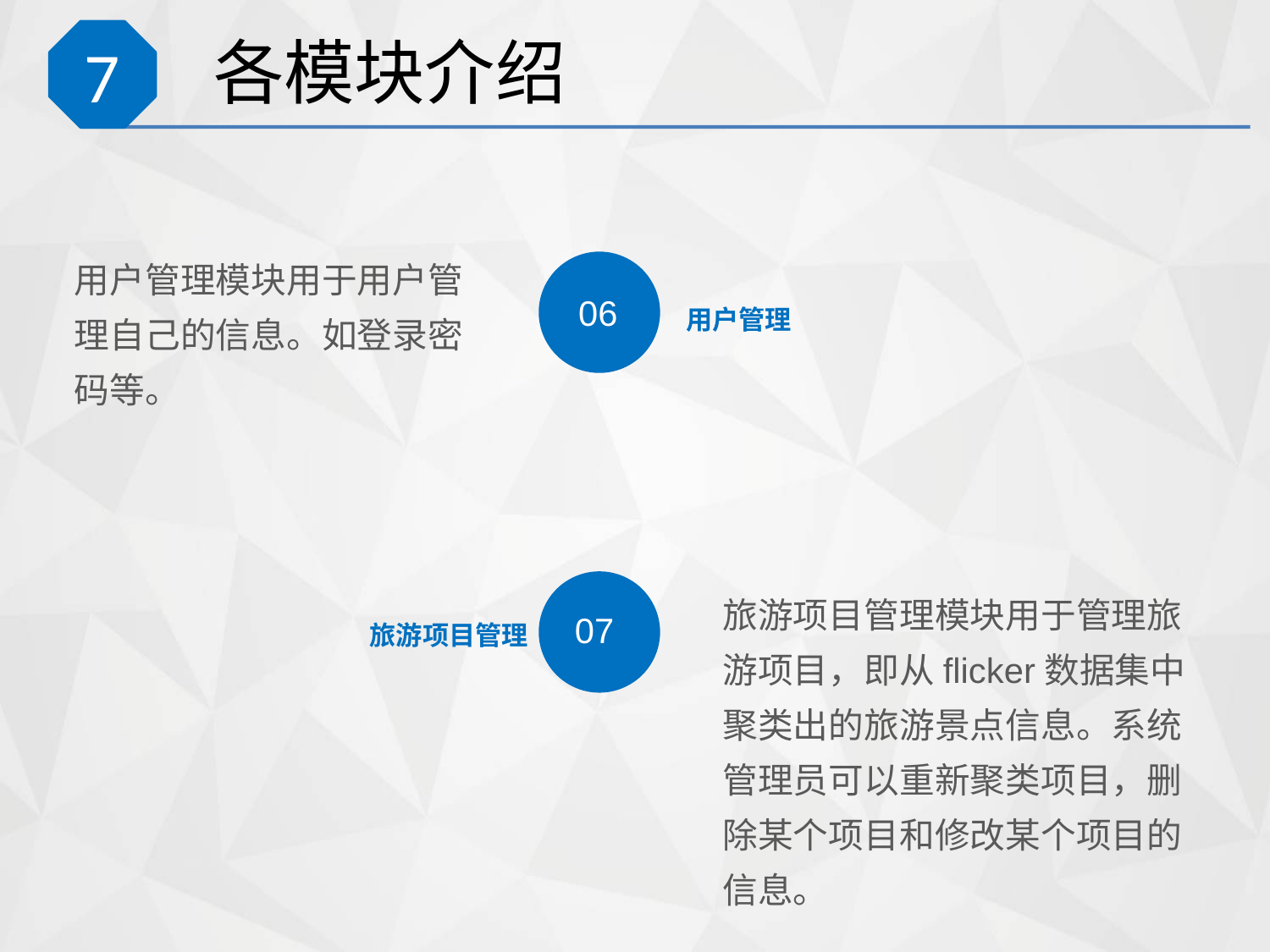

# 各模块介绍
7
用户管理模块用于用户管理自己的信息。如登录密码等。

06
用户管理

07
旅游项目管理模块用于管理旅游项目，即从flicker数据集中聚类出的旅游景点信息。系统管理员可以重新聚类项目，删除某个项目和修改某个项目的信息。
旅游项目管理